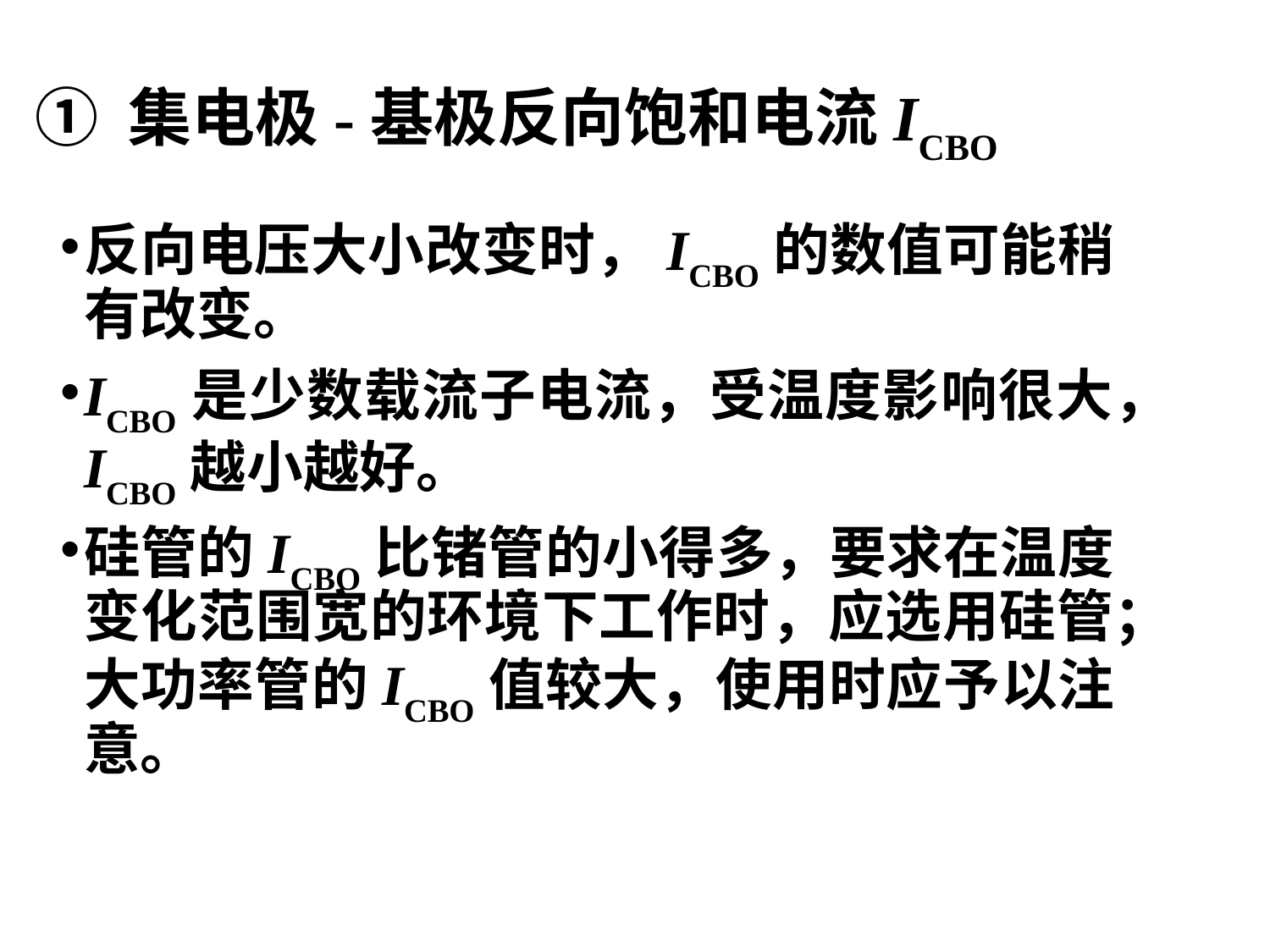

# ① 集电极-基极反向饱和电流ICBO
反向电压大小改变时，ICBO的数值可能稍有改变。
ICBO是少数载流子电流，受温度影响很大，ICBO越小越好。
硅管的ICBO比锗管的小得多，要求在温度变化范围宽的环境下工作时，应选用硅管；大功率管的ICBO值较大，使用时应予以注意。